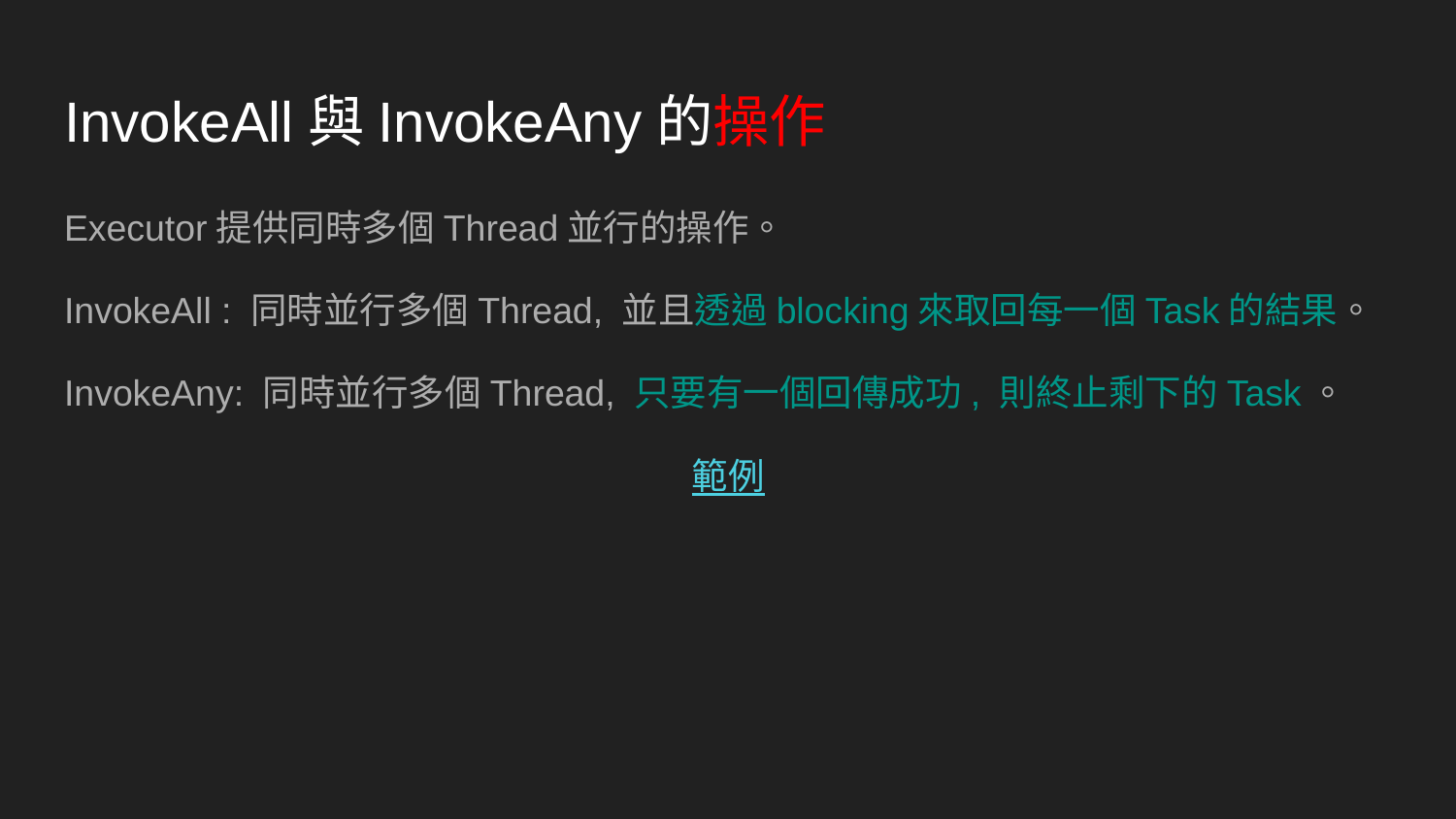

# InvokeAll與InvokeAny的操作
Executor提供同時多個Thread並行的操作。
InvokeAll : 同時並行多個Thread, 並且透過blocking來取回每一個Task的結果。
InvokeAny: 同時並行多個Thread, 只要有一個回傳成功, 則終止剩下的Task。
範例